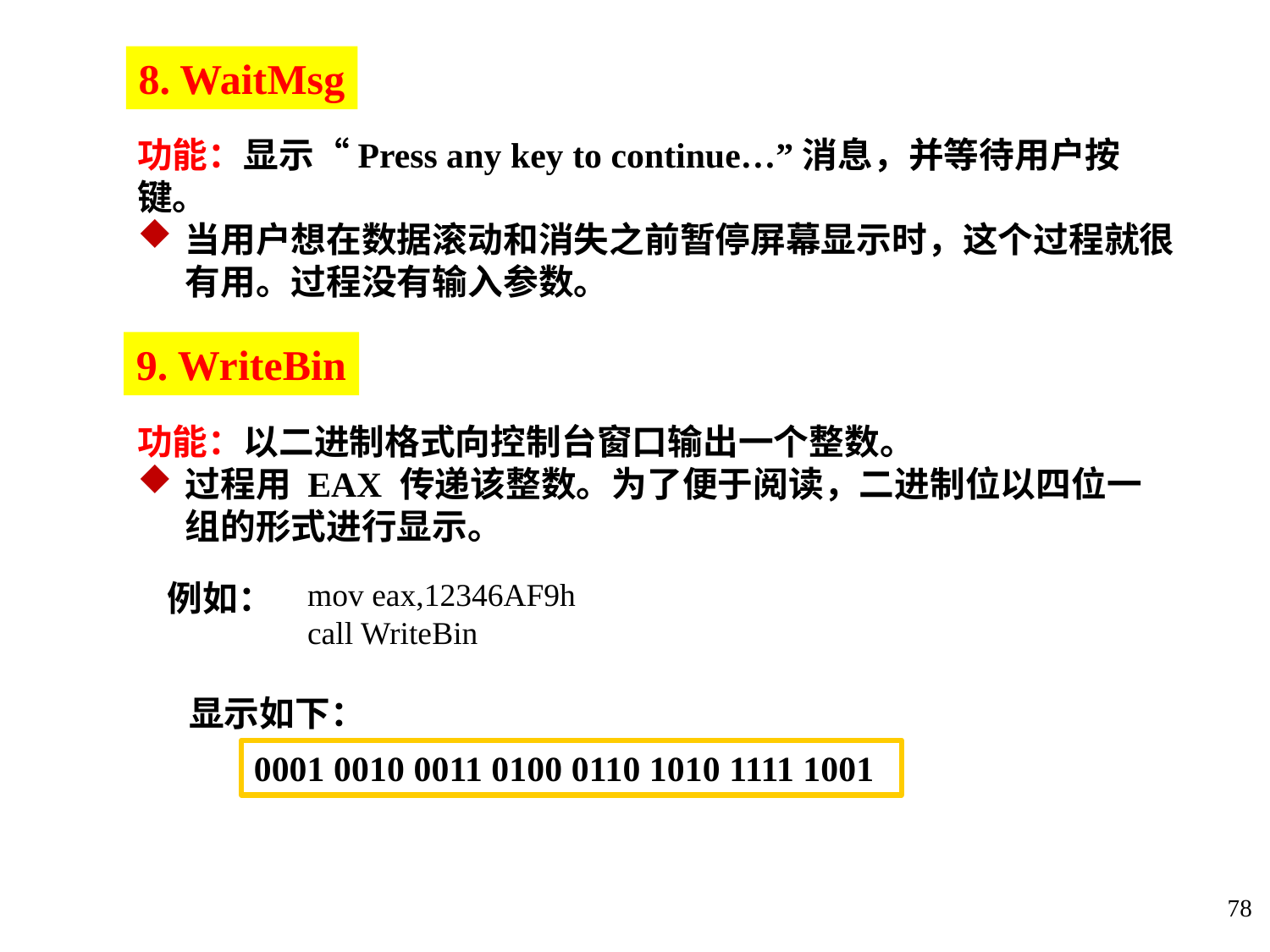

8. WaitMsg
功能：显示“Press any key to continue…”消息，并等待用户按键。
当用户想在数据滚动和消失之前暂停屏幕显示时，这个过程就很有用。过程没有输入参数。
9. WriteBin
功能：以二进制格式向控制台窗口输出一个整数。
过程用 EAX 传递该整数。为了便于阅读，二进制位以四位一组的形式进行显示。
mov eax,12346AF9h
call WriteBin
例如：
显示如下：
0001 0010 0011 0100 0110 1010 1111 1001
78